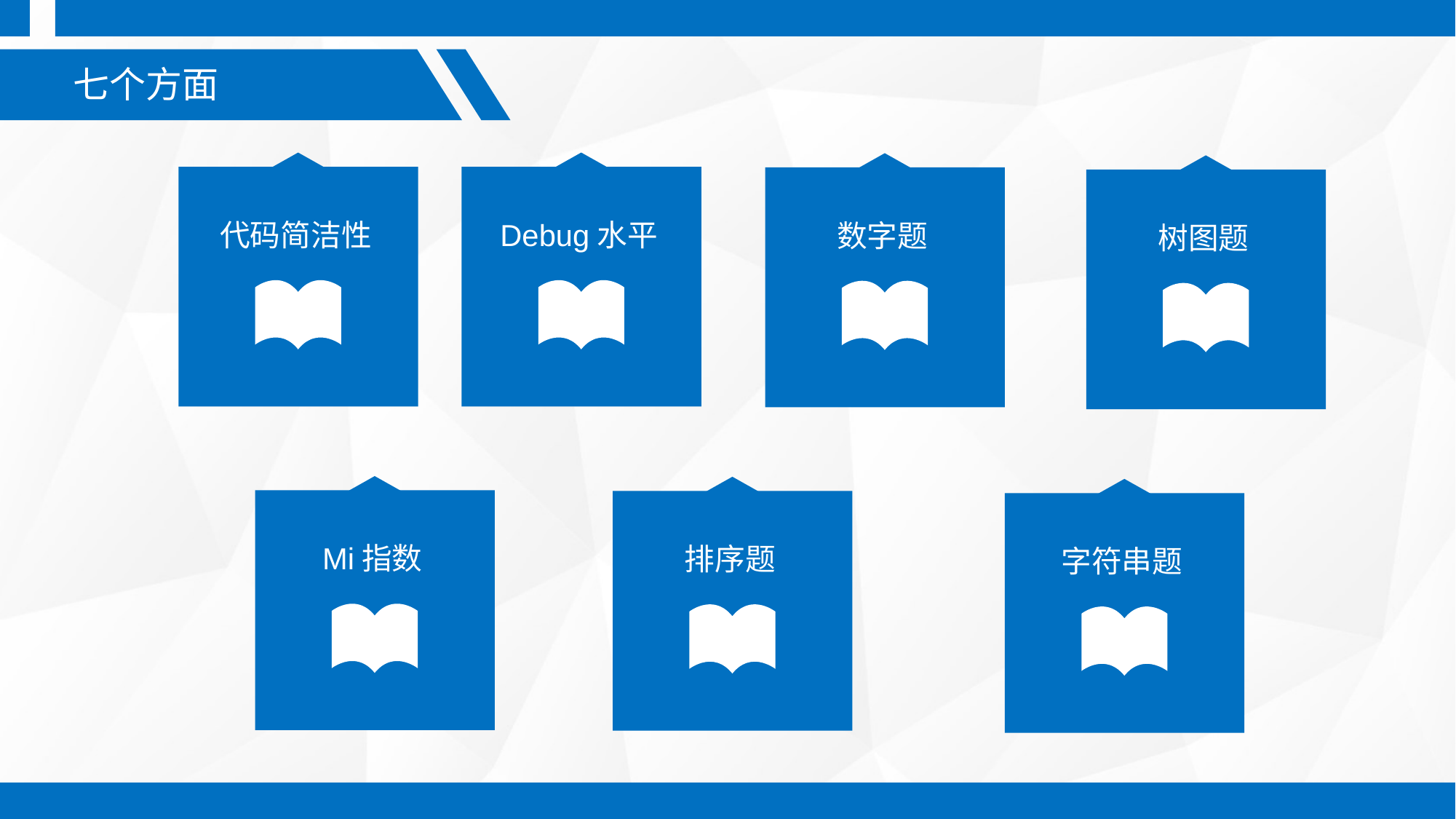

七个方面

代码简洁性

Debug水平

数字题

树图题

Mi指数

排序题

字符串题